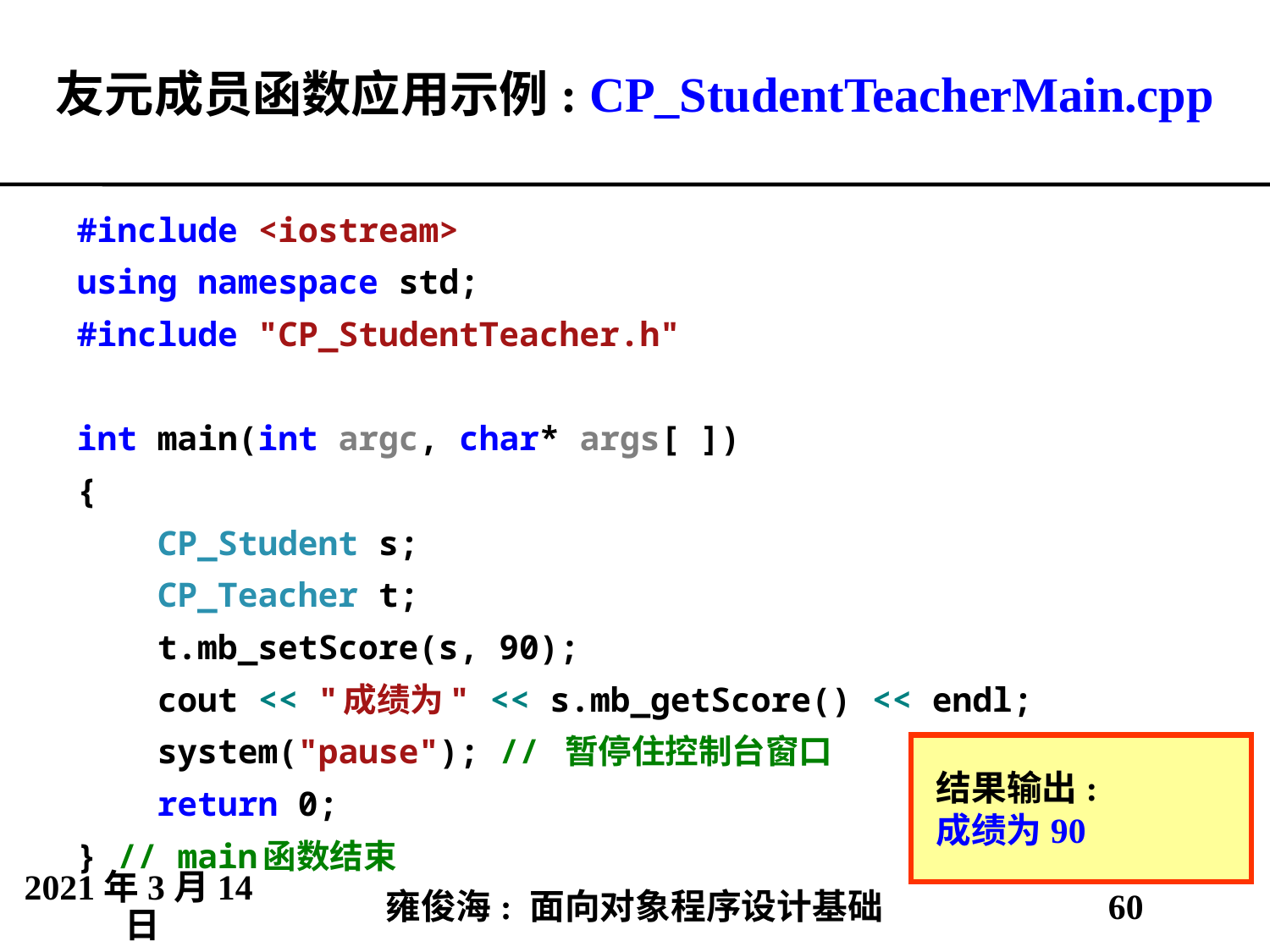

# 友元成员函数应用示例: CP_StudentTeacherMain.cpp

#include <iostream>
using namespace std;
#include "CP_StudentTeacher.h"

int main(int argc, char* args[ ])
{
    CP_Student s;
    CP_Teacher t;
    t.mb_setScore(s, 90);
    cout << "成绩为" << s.mb_getScore() << endl;
    system("pause"); // 暂停住控制台窗口
    return 0;
} // main函数结束
结果输出:
成绩为90
2021年3月14日
雍俊海: 面向对象程序设计基础
60